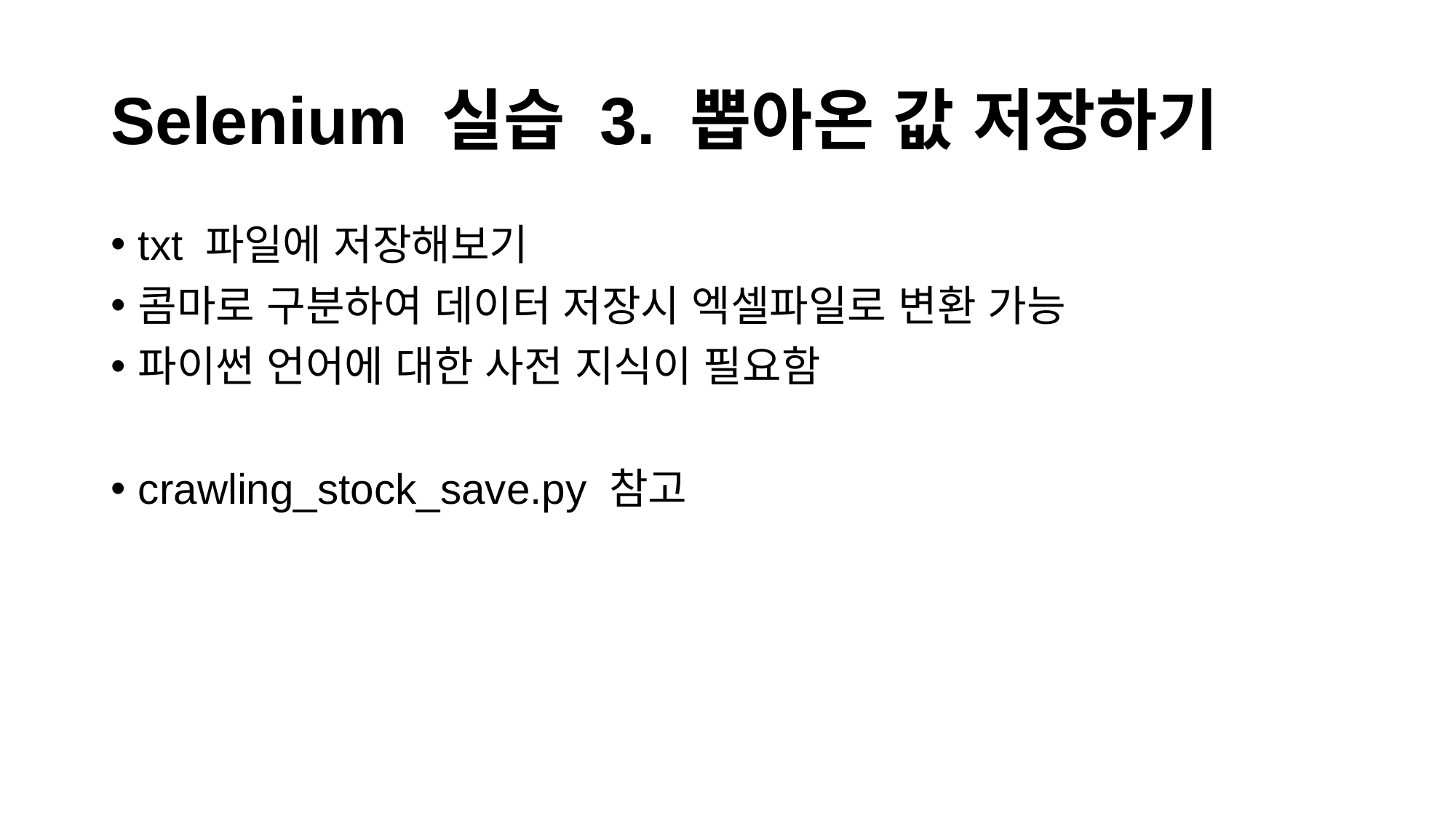

# Selenium 실습 3. 뽑아온 값 저장하기
txt 파일에 저장해보기
콤마로 구분하여 데이터 저장시 엑셀파일로 변환 가능
파이썬 언어에 대한 사전 지식이 필요함

crawling_stock_save.py 참고